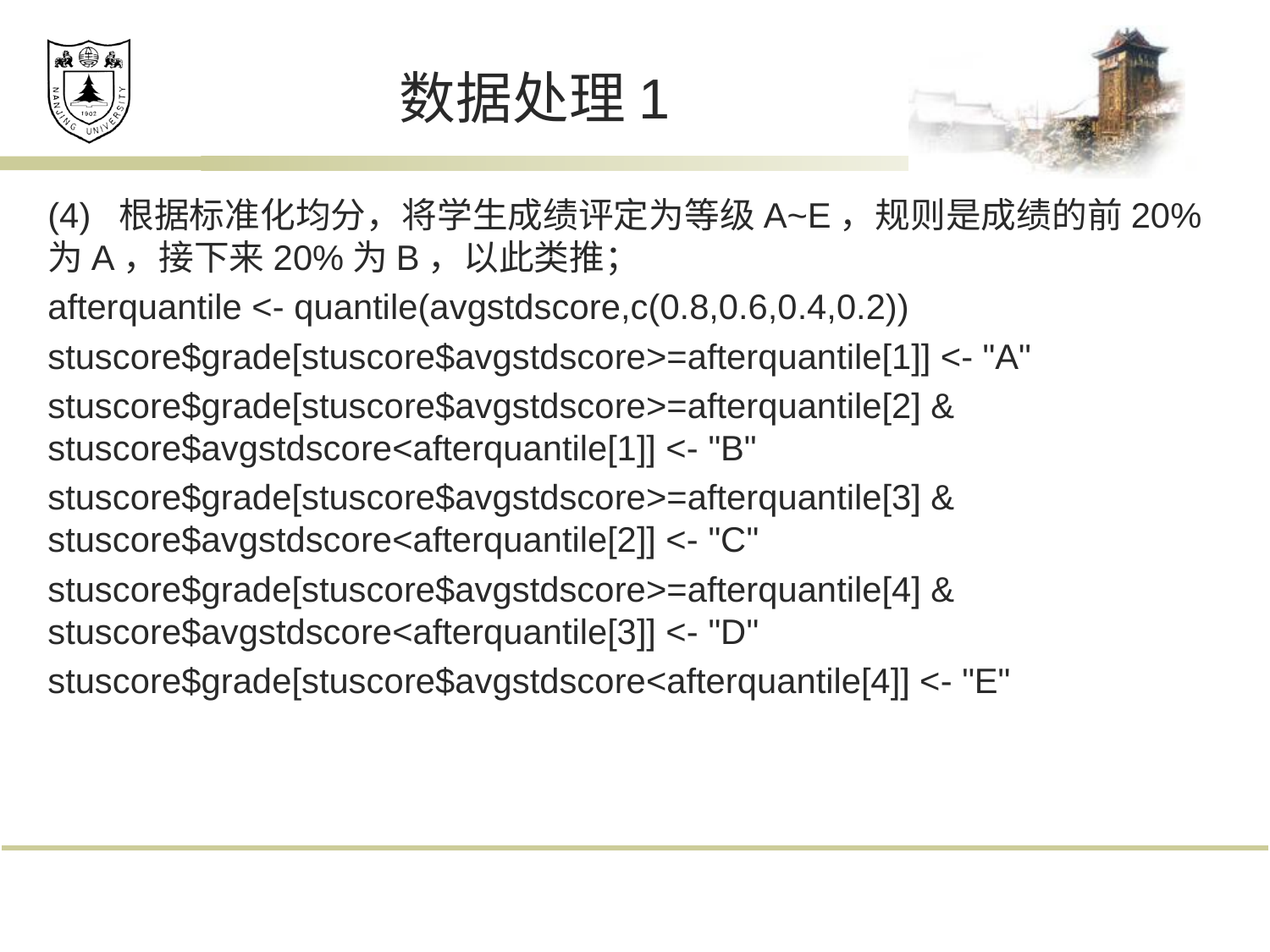

# 数据处理1
(4)  根据标准化均分，将学生成绩评定为等级A~E，规则是成绩的前20%为A，接下来20%为B，以此类推；
afterquantile <- quantile(avgstdscore,c(0.8,0.6,0.4,0.2))
stuscore$grade[stuscore$avgstdscore>=afterquantile[1]] <- "A"
stuscore$grade[stuscore$avgstdscore>=afterquantile[2] & stuscore$avgstdscore<afterquantile[1]] <- "B"
stuscore$grade[stuscore$avgstdscore>=afterquantile[3] & stuscore$avgstdscore<afterquantile[2]] <- "C"
stuscore$grade[stuscore$avgstdscore>=afterquantile[4] & stuscore$avgstdscore<afterquantile[3]] <- "D"
stuscore$grade[stuscore$avgstdscore<afterquantile[4]] <- "E"